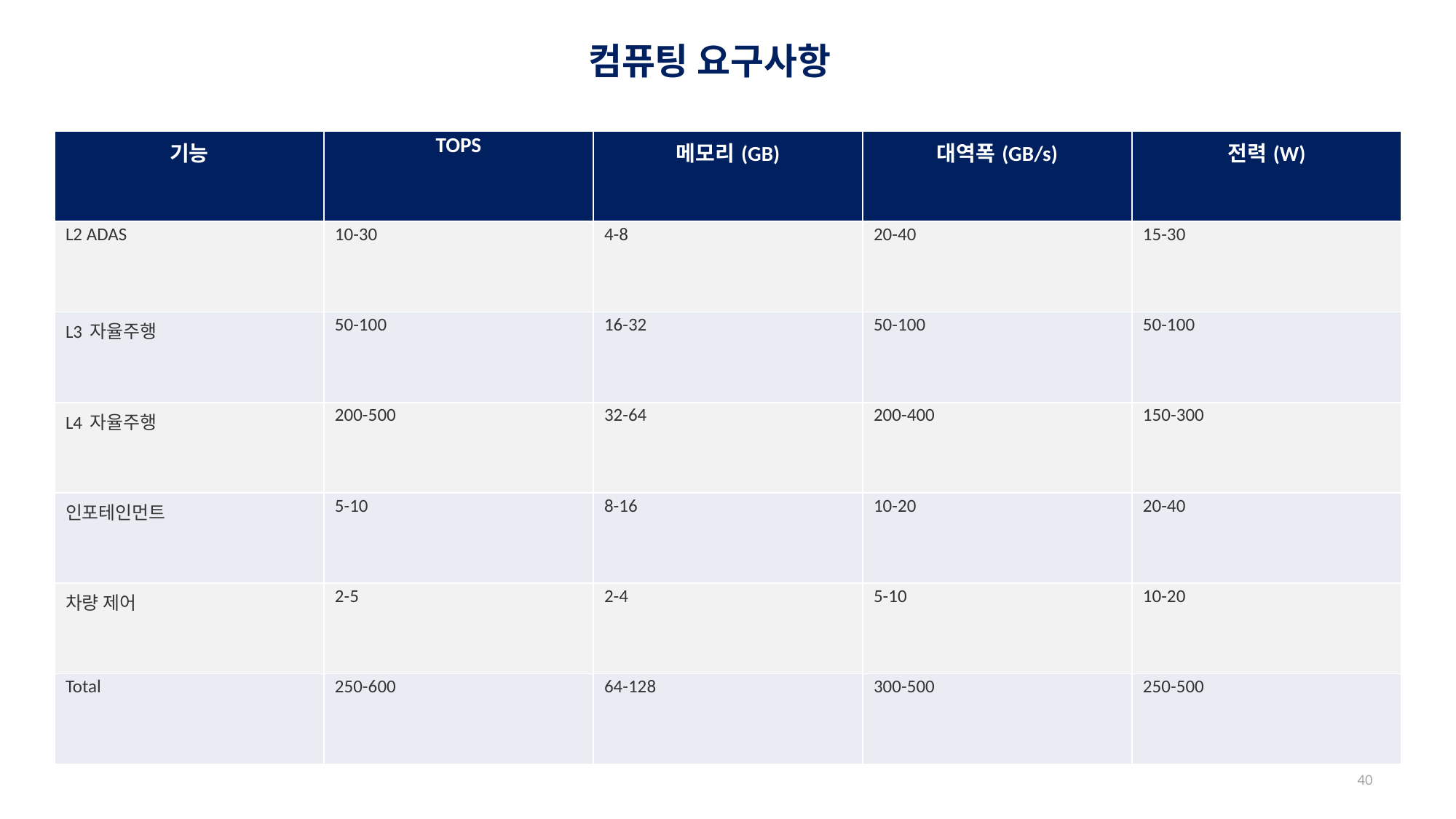

컴퓨팅 요구사항
#
| 기능 | TOPS | 메모리(GB) | 대역폭(GB/s) | 전력(W) |
| --- | --- | --- | --- | --- |
| L2 ADAS | 10-30 | 4-8 | 20-40 | 15-30 |
| L3 자율주행 | 50-100 | 16-32 | 50-100 | 50-100 |
| L4 자율주행 | 200-500 | 32-64 | 200-400 | 150-300 |
| 인포테인먼트 | 5-10 | 8-16 | 10-20 | 20-40 |
| 차량 제어 | 2-5 | 2-4 | 5-10 | 10-20 |
| Total | 250-600 | 64-128 | 300-500 | 250-500 |
40